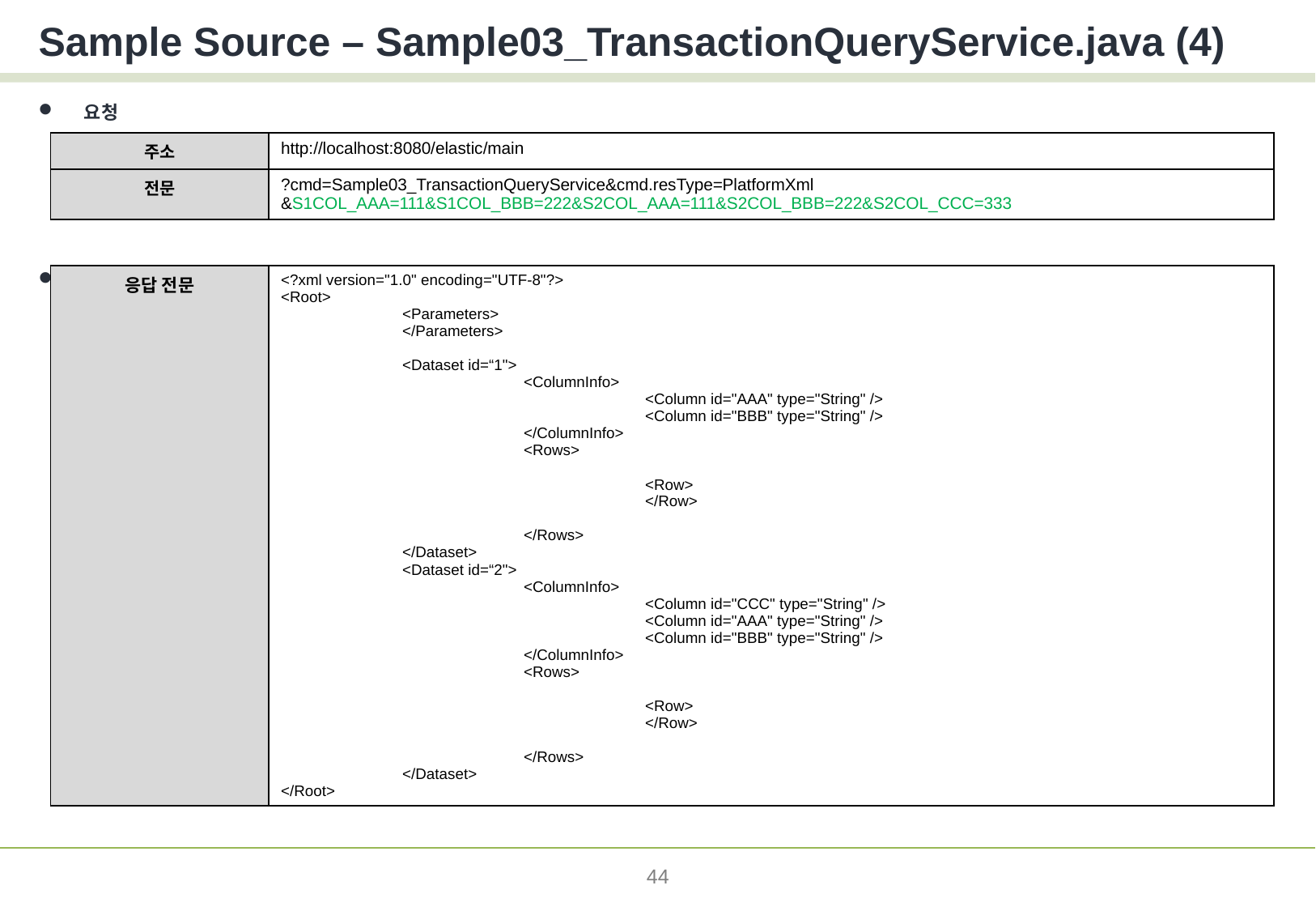

# Sample Source – Sample03_TransactionQueryService.java (4)
요청

응답

| 주소 | http://localhost:8080/elastic/main |
| --- | --- |
| 전문 | ?cmd=Sample03\_TransactionQueryService&cmd.resType=PlatformXml &S1COL\_AAA=111&S1COL\_BBB=222&S2COL\_AAA=111&S2COL\_BBB=222&S2COL\_CCC=333 |
| 응답 전문 | <?xml version="1.0" encoding="UTF-8"?> <Root> <Parameters> </Parameters> <Dataset id=“1"> <ColumnInfo> <Column id="AAA" type="String" /> <Column id="BBB" type="String" /> </ColumnInfo> <Rows> <Row> </Row> </Rows> </Dataset> <Dataset id=“2"> <ColumnInfo> <Column id="CCC" type="String" /> <Column id="AAA" type="String" /> <Column id="BBB" type="String" /> </ColumnInfo> <Rows> <Row> </Row> </Rows> </Dataset> </Root> |
| --- | --- |
44